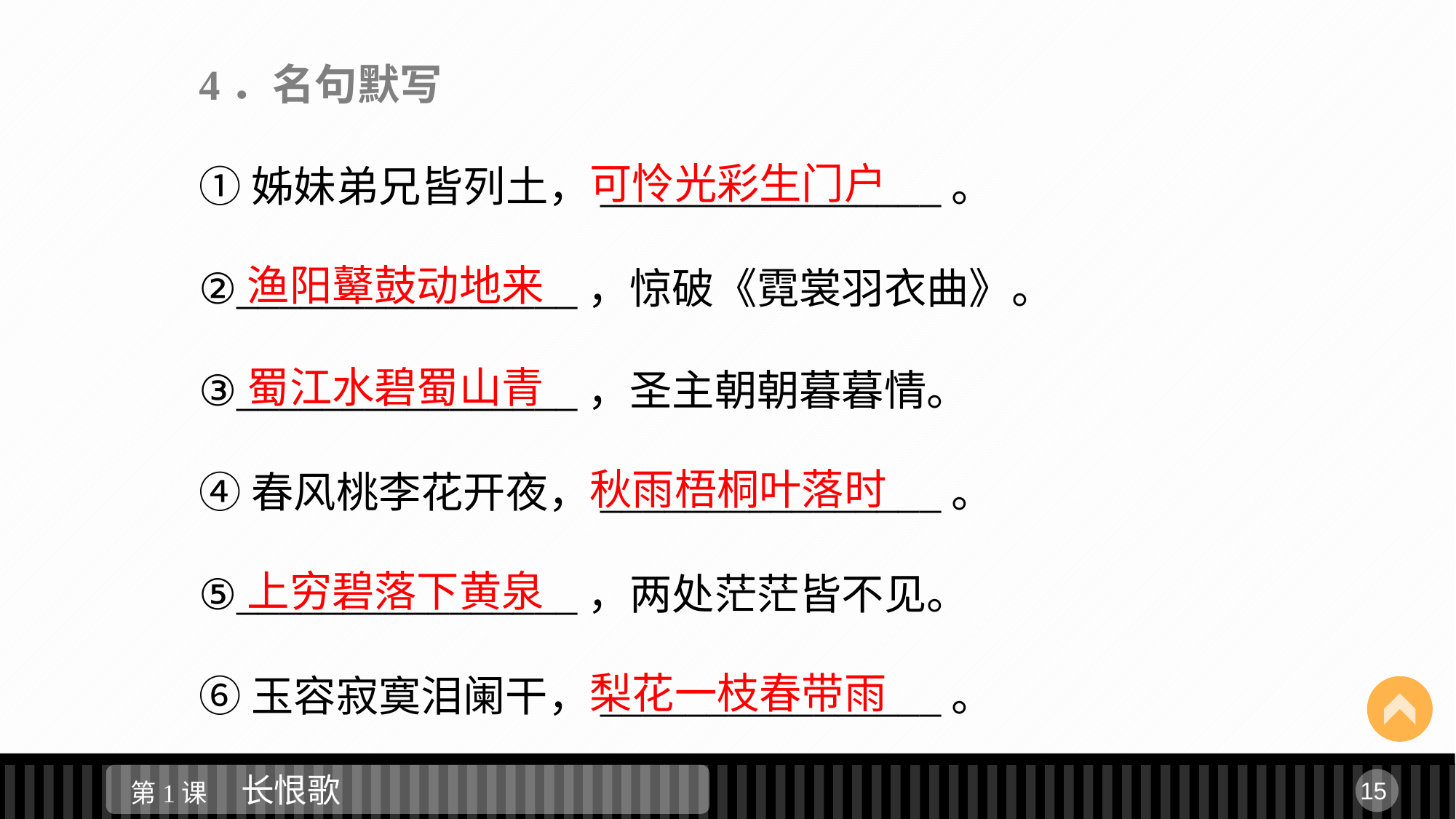

4．名句默写
①姊妹弟兄皆列土，________________。
②________________，惊破《霓裳羽衣曲》。
③________________，圣主朝朝暮暮情。
④春风桃李花开夜，________________。
⑤________________，两处茫茫皆不见。
⑥玉容寂寞泪阑干，________________。
	         可怜光彩生门户
渔阳鼙鼓动地来
蜀江水碧蜀山青
	         秋雨梧桐叶落时
上穷碧落下黄泉
	         梨花一枝春带雨